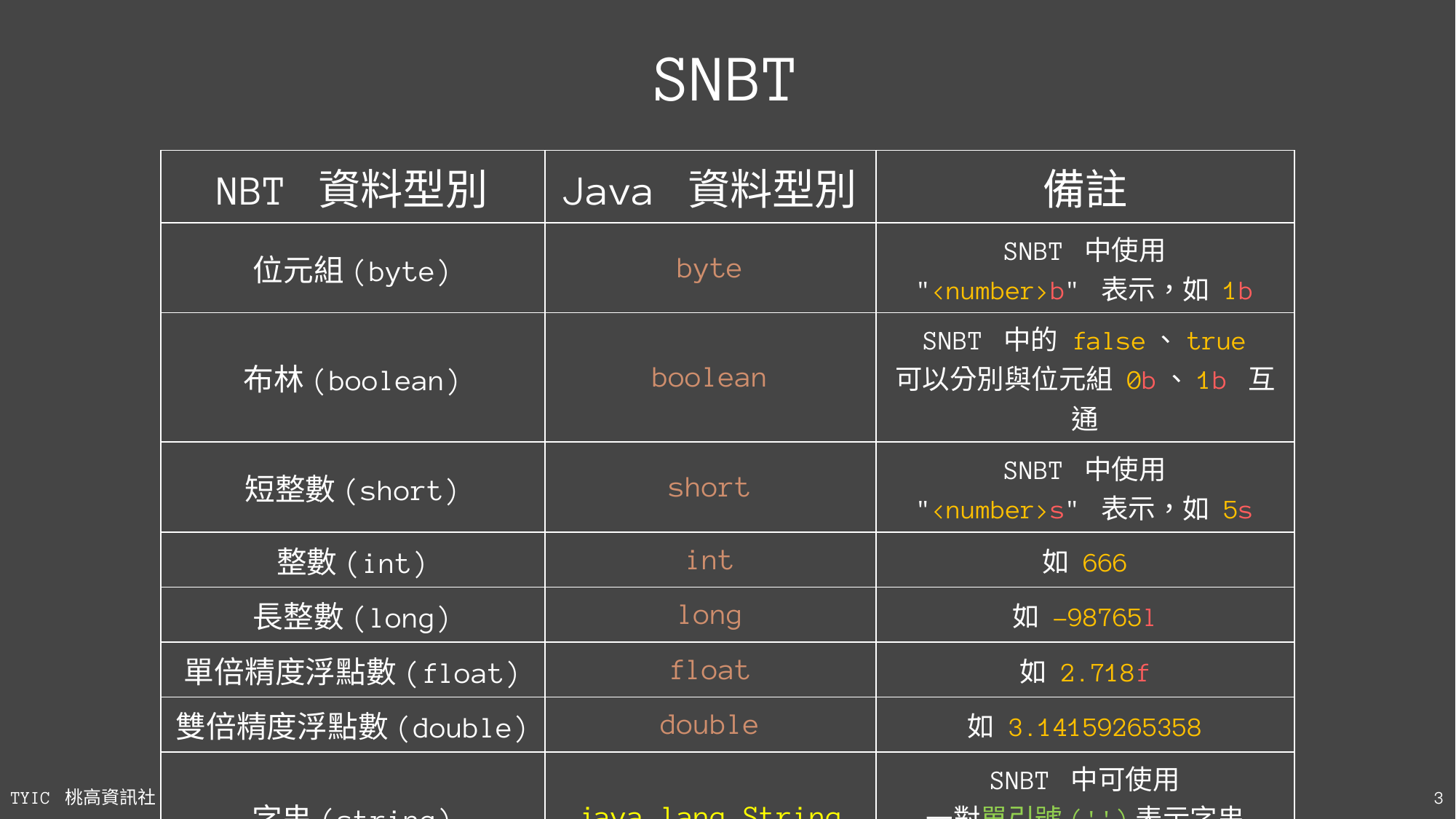

# SNBT
| NBT 資料型別 | Java 資料型別 | 備註 |
| --- | --- | --- |
| 位元組(byte) | byte | SNBT 中使用 "<number>b" 表示，如 1b |
| 布林(boolean) | boolean | SNBT 中的 false、true 可以分別與位元組 0b、1b 互通 |
| 短整數(short) | short | SNBT 中使用 "<number>s" 表示，如 5s |
| 整數(int) | int | 如 666 |
| 長整數(long) | long | 如 -98765l |
| 單倍精度浮點數(float) | float | 如 2.718f |
| 雙倍精度浮點數(double) | double | 如 3.14159265358 |
| 字串(string) | java.lang.String | SNBT 中可使用 一對單引號('')表示字串 如 'tyic'、"tysh" |